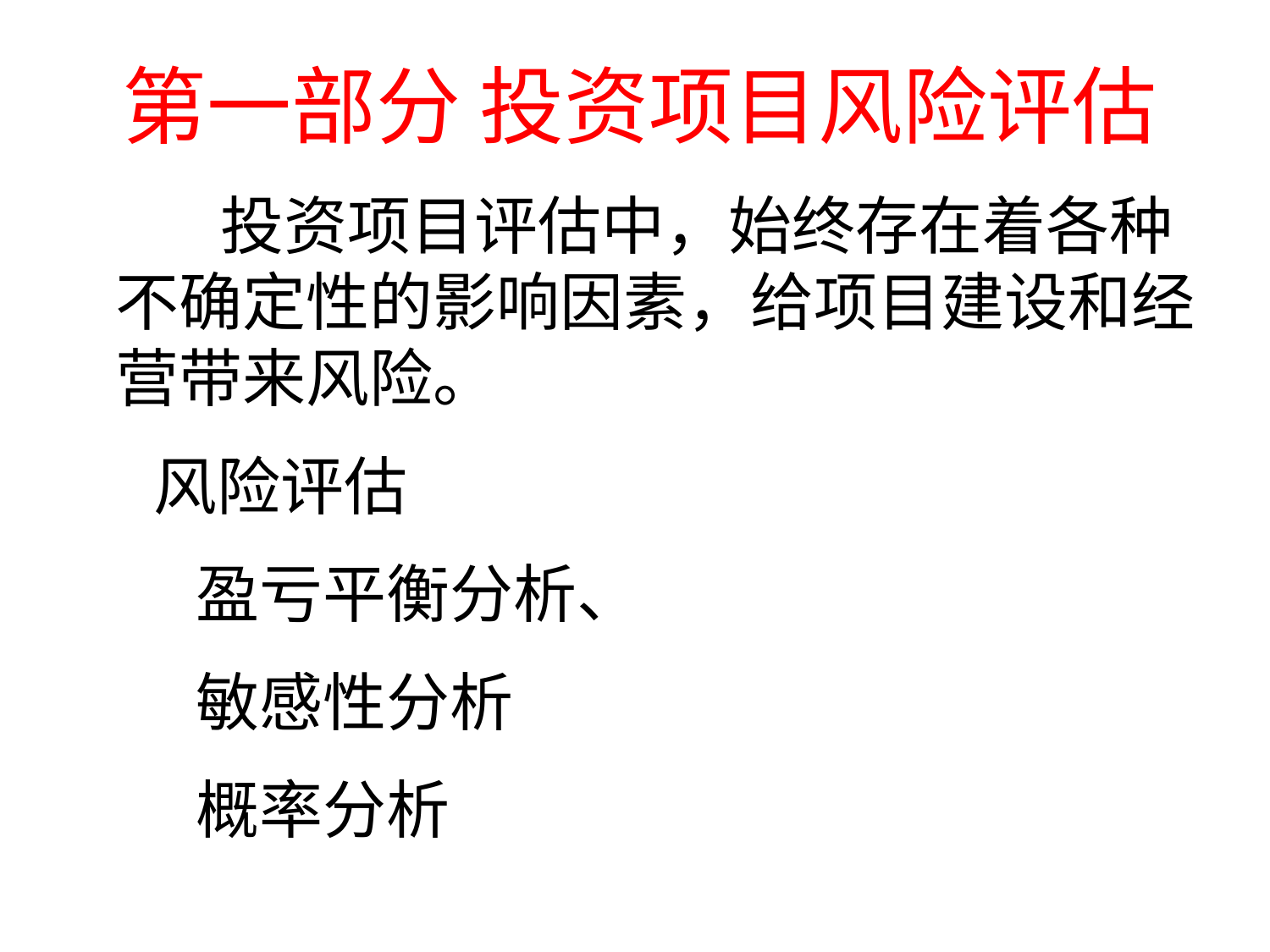

# 第一部分 投资项目风险评估
           投资项目评估中，始终存在着各种不确定性的影响因素，给项目建设和经营带来风险。
     风险评估
        盈亏平衡分析、
        敏感性分析
        概率分析